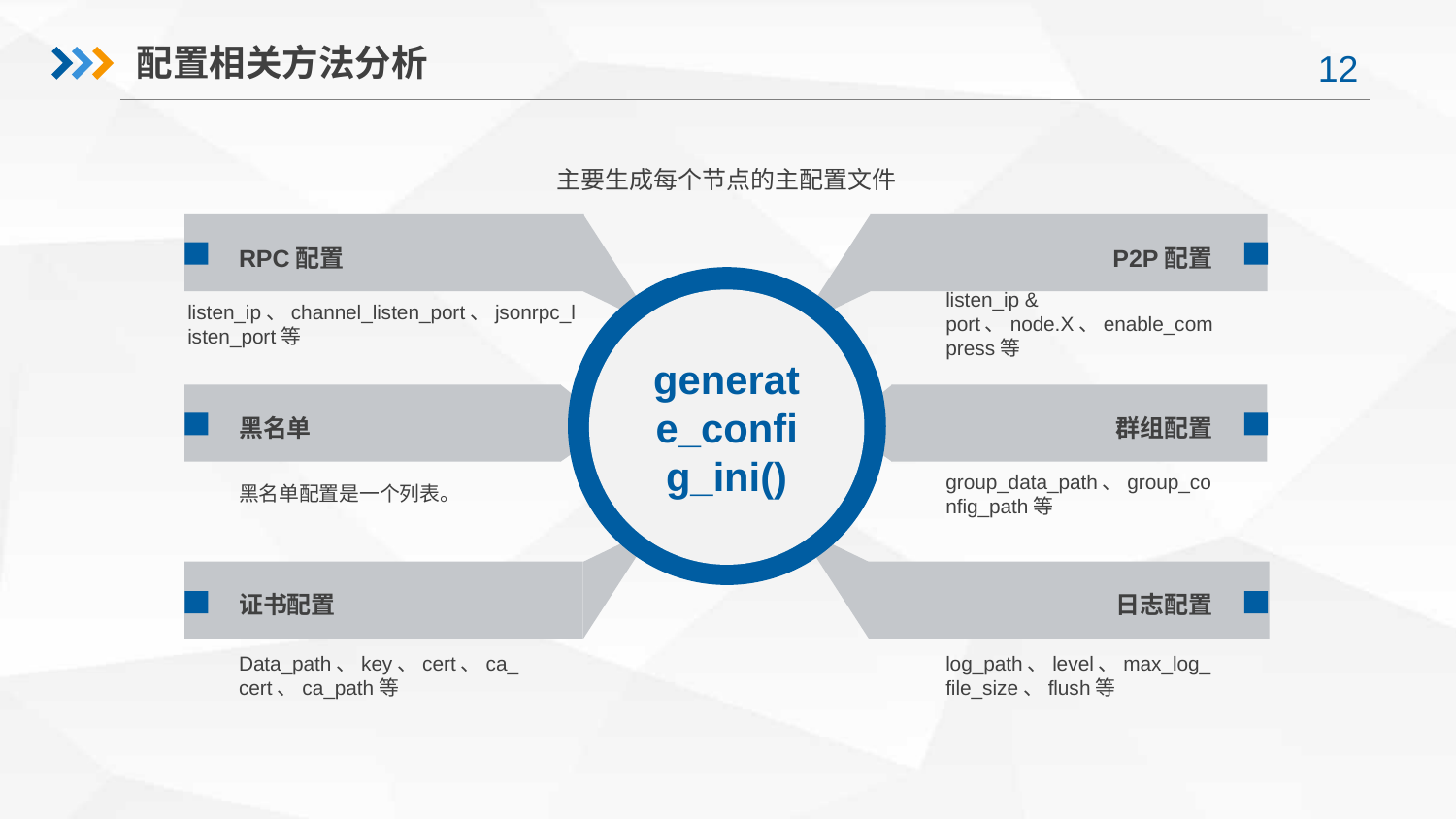

配置相关方法分析
主要生成每个节点的主配置文件

RPC配置
P2P配置

generate_config_ini()
listen_ip、channel_listen_port、jsonrpc_listen_port等
listen_ip & port、node.X、enable_compress等

黑名单
群组配置

黑名单配置是一个列表。
group_data_path、group_config_path等

证书配置
日志配置

Data_path、key、cert、ca_cert、ca_path等
log_path、level、max_log_file_size、flush等